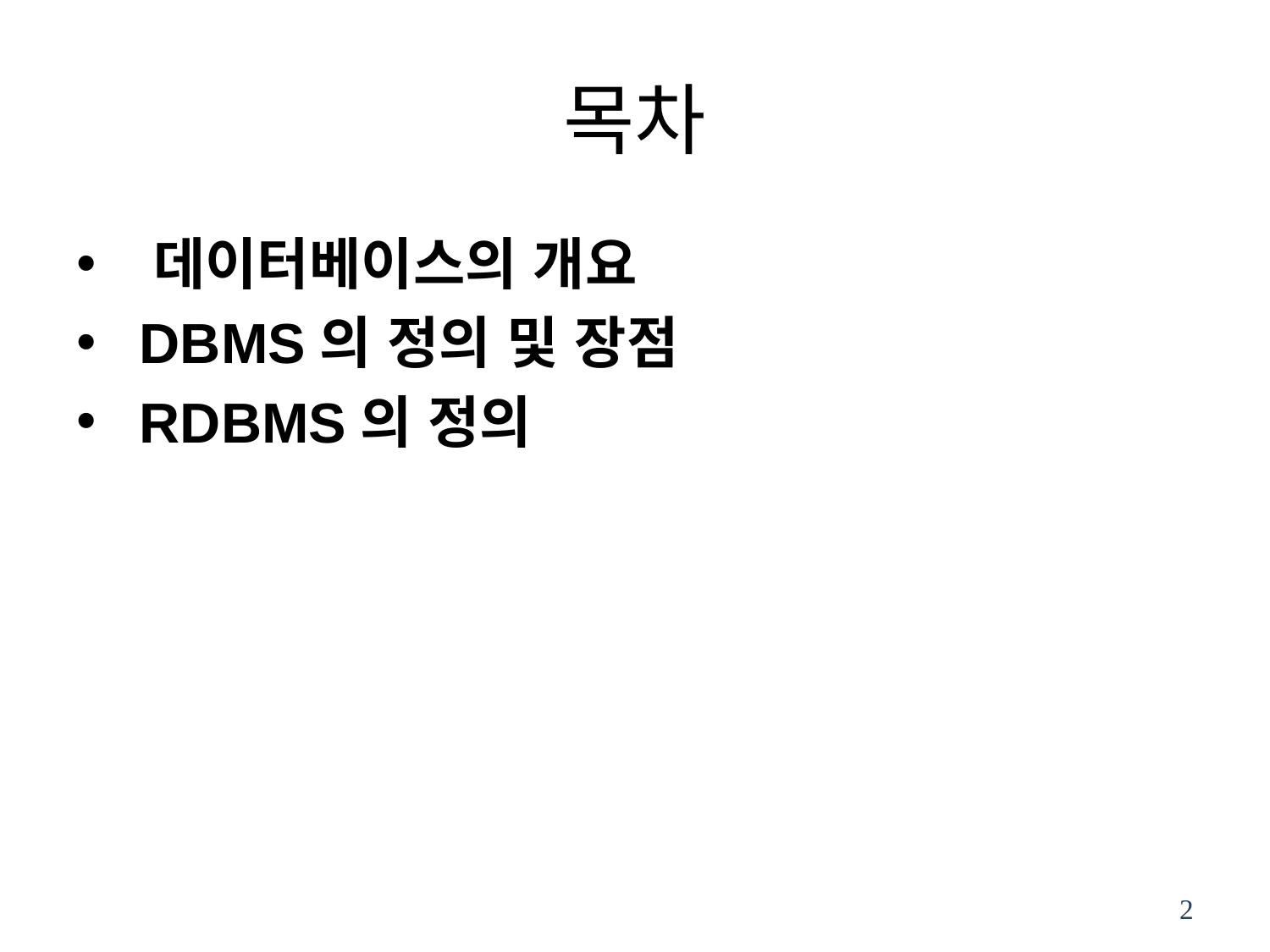

# 목차
 데이터베이스의 개요
 DBMS의 정의 및 장점
 RDBMS의 정의

2